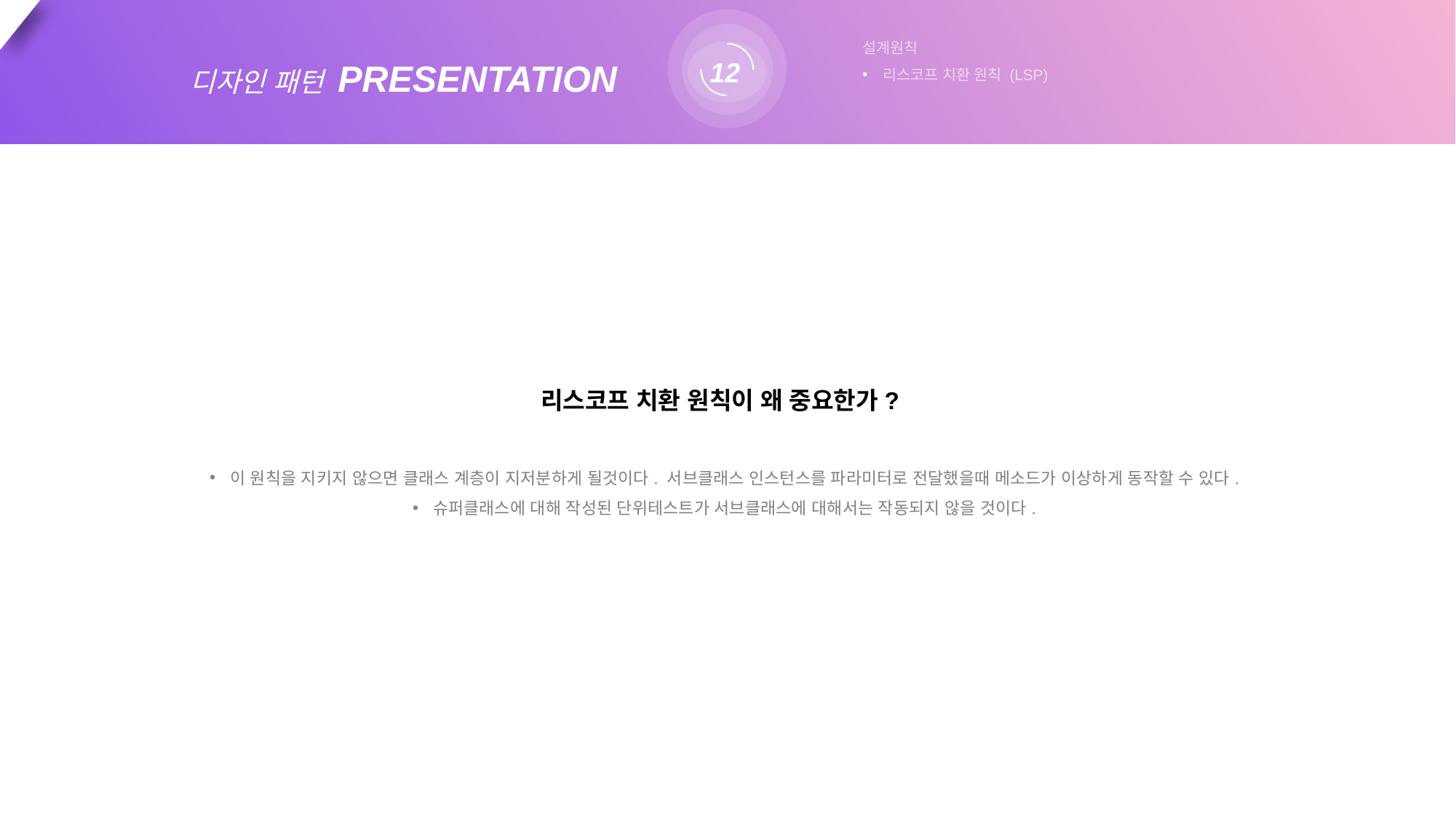

12

설계원칙
리스코프 치환 원칙 (LSP)
디자인 패턴 PRESENTATION
리스코프 치환 원칙이 왜 중요한가?

이 원칙을 지키지 않으면 클래스 계층이 지저분하게 될것이다. 서브클래스 인스턴스를 파라미터로 전달했을때 메소드가 이상하게 동작할 수 있다.
슈퍼클래스에 대해 작성된 단위테스트가 서브클래스에 대해서는 작동되지 않을 것이다.